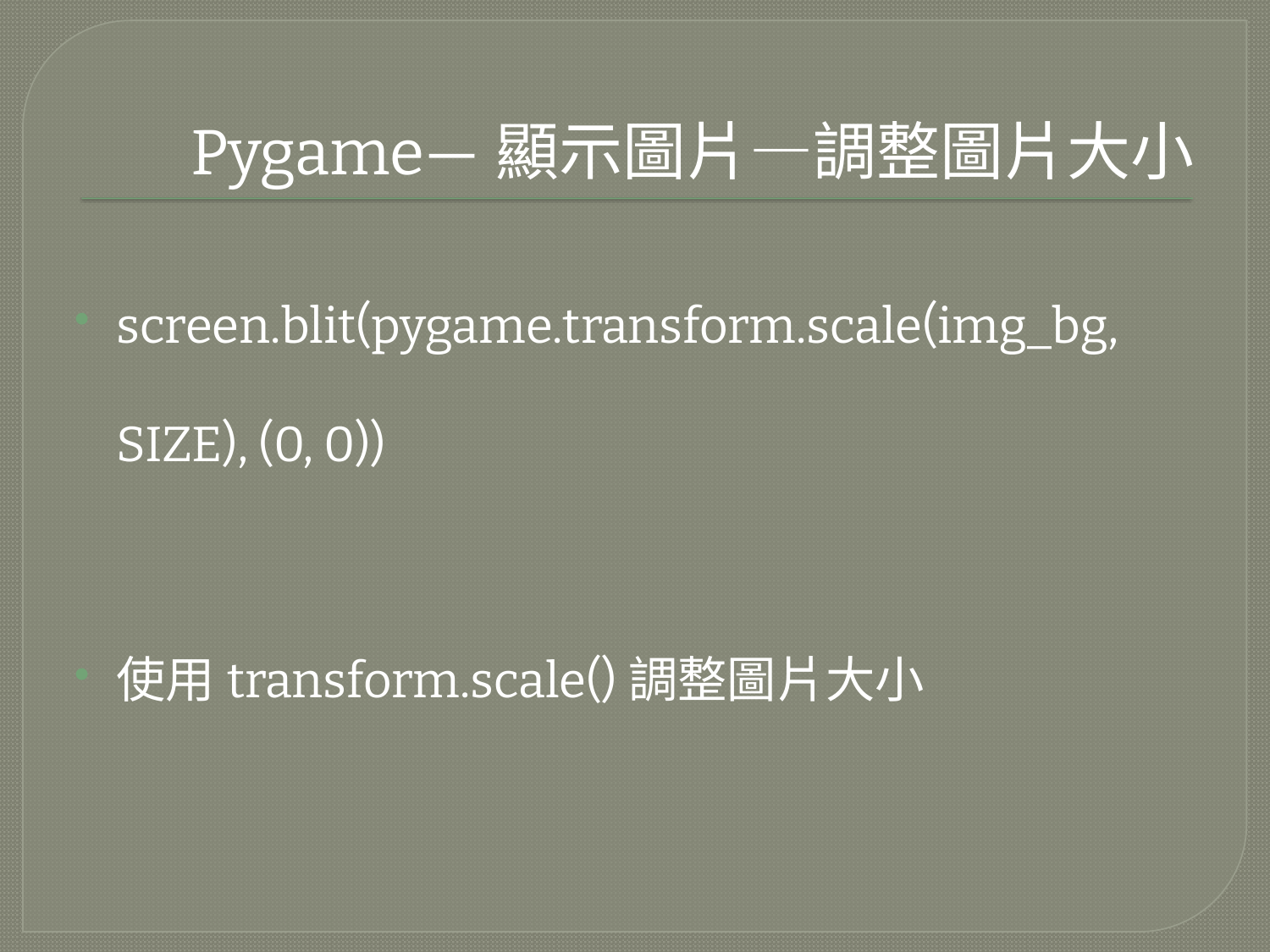

# Pygame—顯示圖片—調整圖片大小
screen.blit(pygame.transform.scale(img_bg, SIZE), (0, 0))

使用transform.scale()調整圖片大小